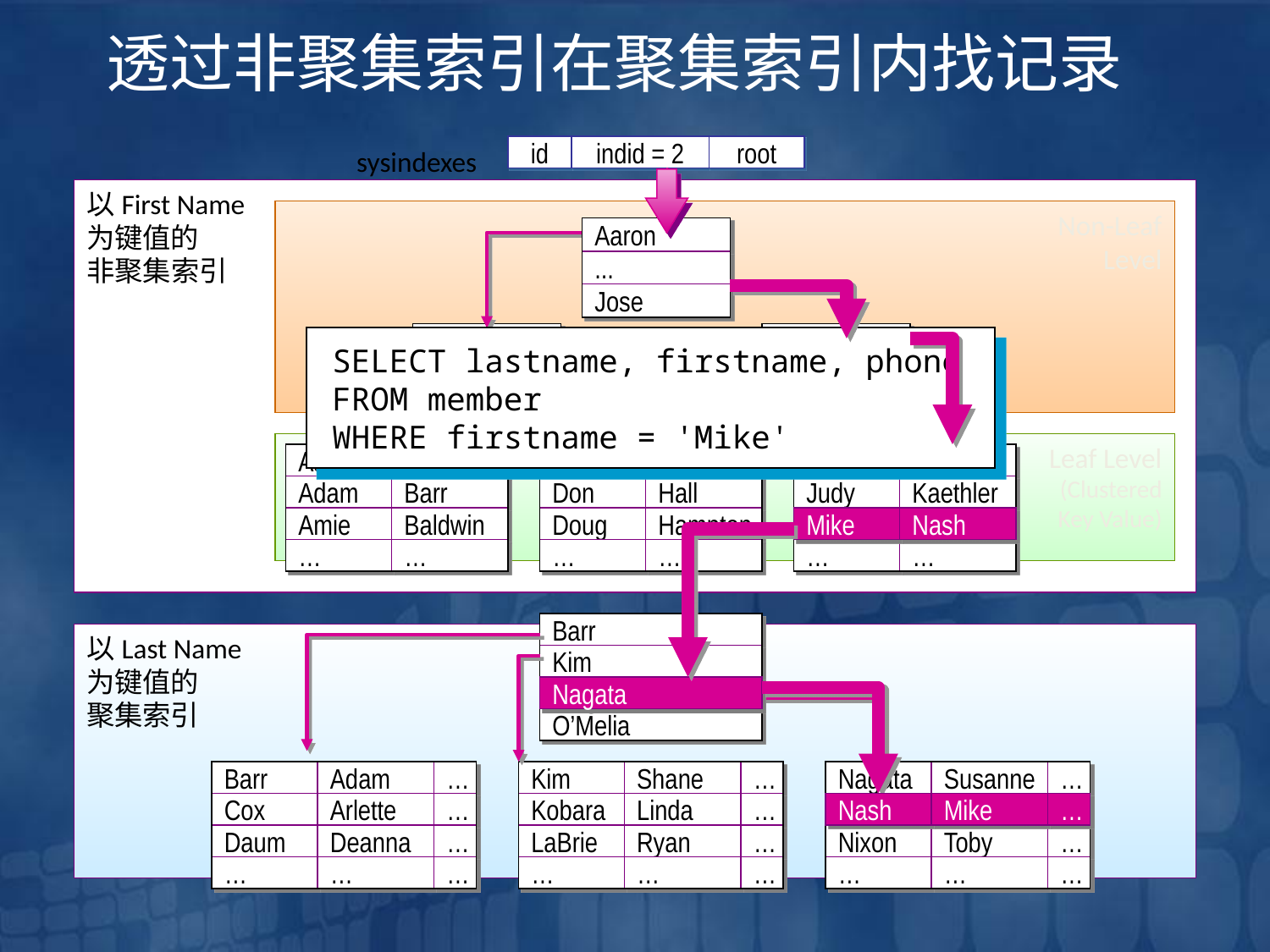

# 透过非聚集索引在聚集索引内找记录
id
indid = 2
root
sysindexes

Nonclustered
Index on
First Name
Non-Leaf
Level
Aaron

...
Jose

Aaron

Deanna
…
Jose

Nina
…

Leaf Level
(Clustered
Key Value)
Aaron

Con
Adam
Barr
Amie
Baldwin
…
…
Deanna

Daum
Don
Hall
Doug
Hampton
…
…
Jose

Lugo
Judy
Kaethler
Mike
Nash
…
…
Barr

Kim
Nagata
O’Melia
Clustered Index
On Last Name

Barr

Adam
…
Cox
Arlette
…
Daum
Deanna
…
…
…
…
Kim

Shane
…
Kobara
Linda
…
LaBrie
Ryan
…
…
…
…
Nagata

Susanne
…
Nash
Mike
…
Nixon
Toby
…
…
…
…
以First Name
为键值的
非聚集索引
Non-Leaf
Level
Aaron

...
Jose

Aaron

Deanna
…
Jose

Nina
…

Leaf Level
(Clustered
Key Value)
Aaron

Con
Adam
Barr
Amie
Baldwin
…
…
Deanna

Daum
Don
Hall
Doug
Hampton
…
…
Jose

Lugo
Judy
Kaethler
Mike
Nash
…
…
Barr

Kim
Nagata
O’Melia
以Last Name
为键值的
聚集索引

Barr

Adam
…
Cox
Arlette
…
Daum
Deanna
…
…
…
…
Kim

Shane
…
Kobara
Linda
…
LaBrie
Ryan
…
…
…
…
Nagata

Susanne
…
Nash
Mike
…
Nixon
Toby
…
…
…
…

SELECT lastname, firstname, phone
FROM member
WHERE firstname = 'Mike'

Mike
Nash

Nagata

Nash
Mike
…